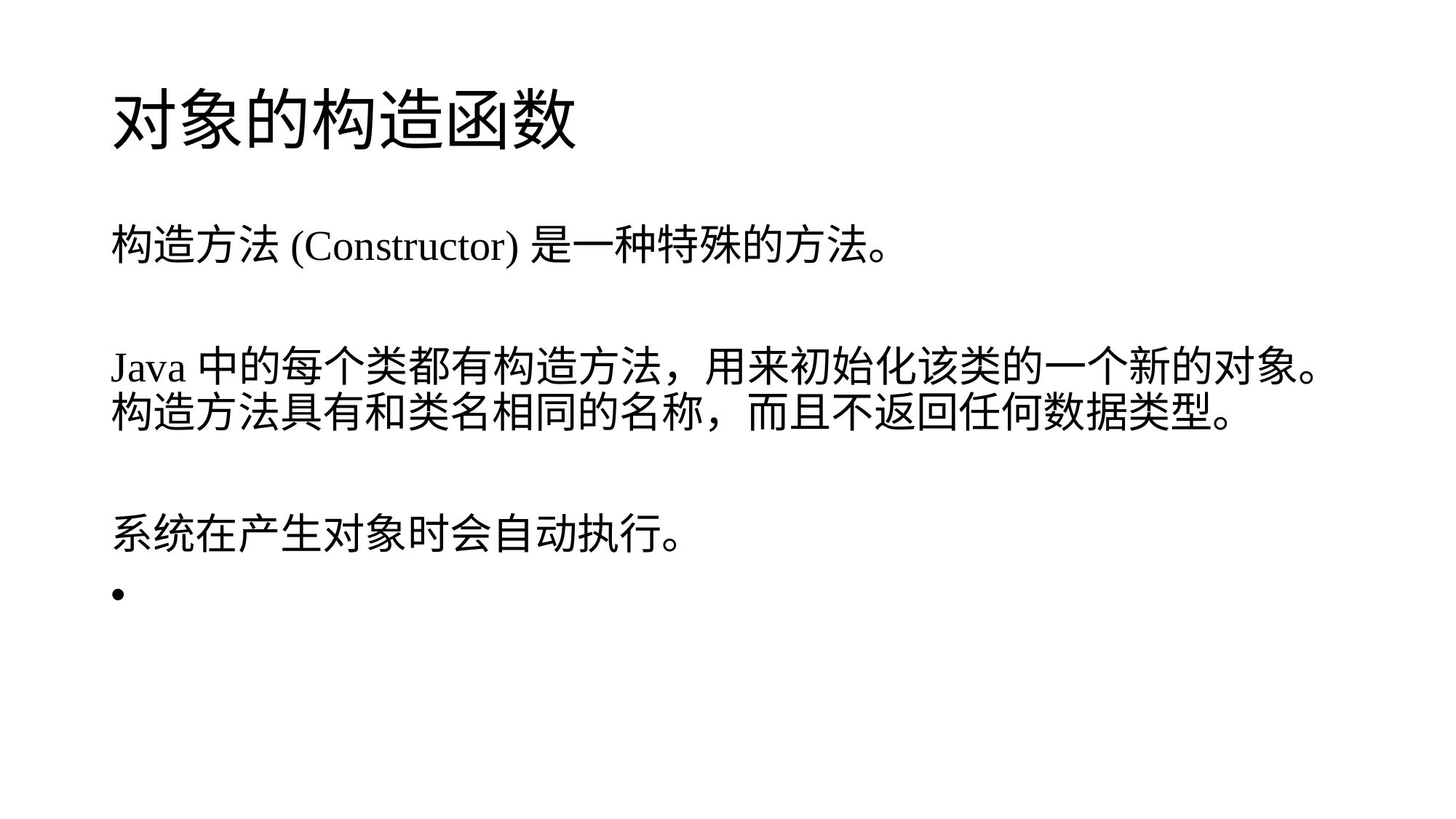

# 对象的构造函数
构造方法(Constructor)是一种特殊的方法。

Java中的每个类都有构造方法，用来初始化该类的一个新的对象。构造方法具有和类名相同的名称，而且不返回任何数据类型。

系统在产生对象时会自动执行。